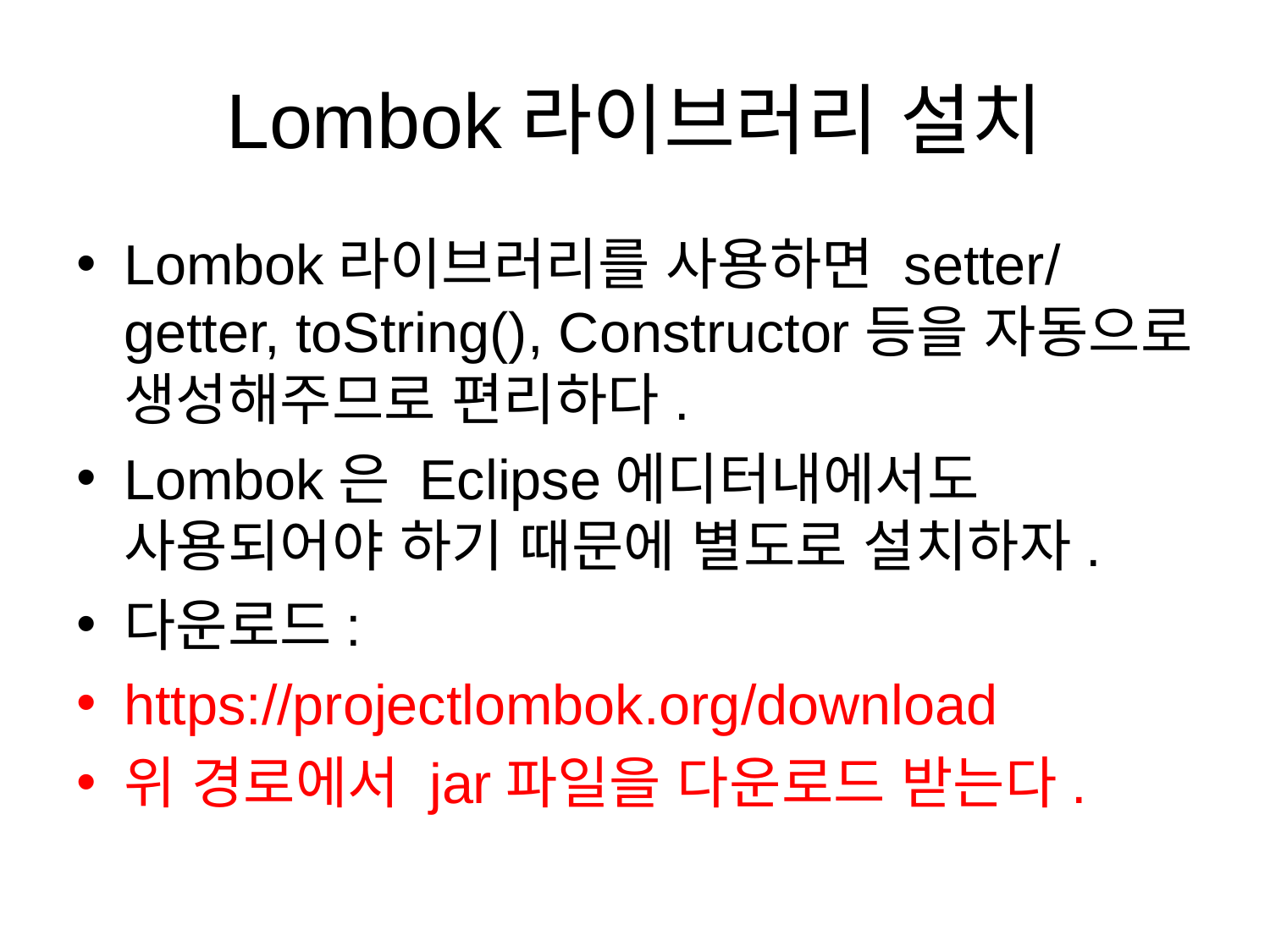

# Lombok라이브러리 설치
Lombok라이브러리를 사용하면 setter/getter, toString(), Constructor등을 자동으로 생성해주므로 편리하다.
Lombok은 Eclipse에디터내에서도 사용되어야 하기 때문에 별도로 설치하자.
다운로드:
https://projectlombok.org/download
위 경로에서 jar파일을 다운로드 받는다.